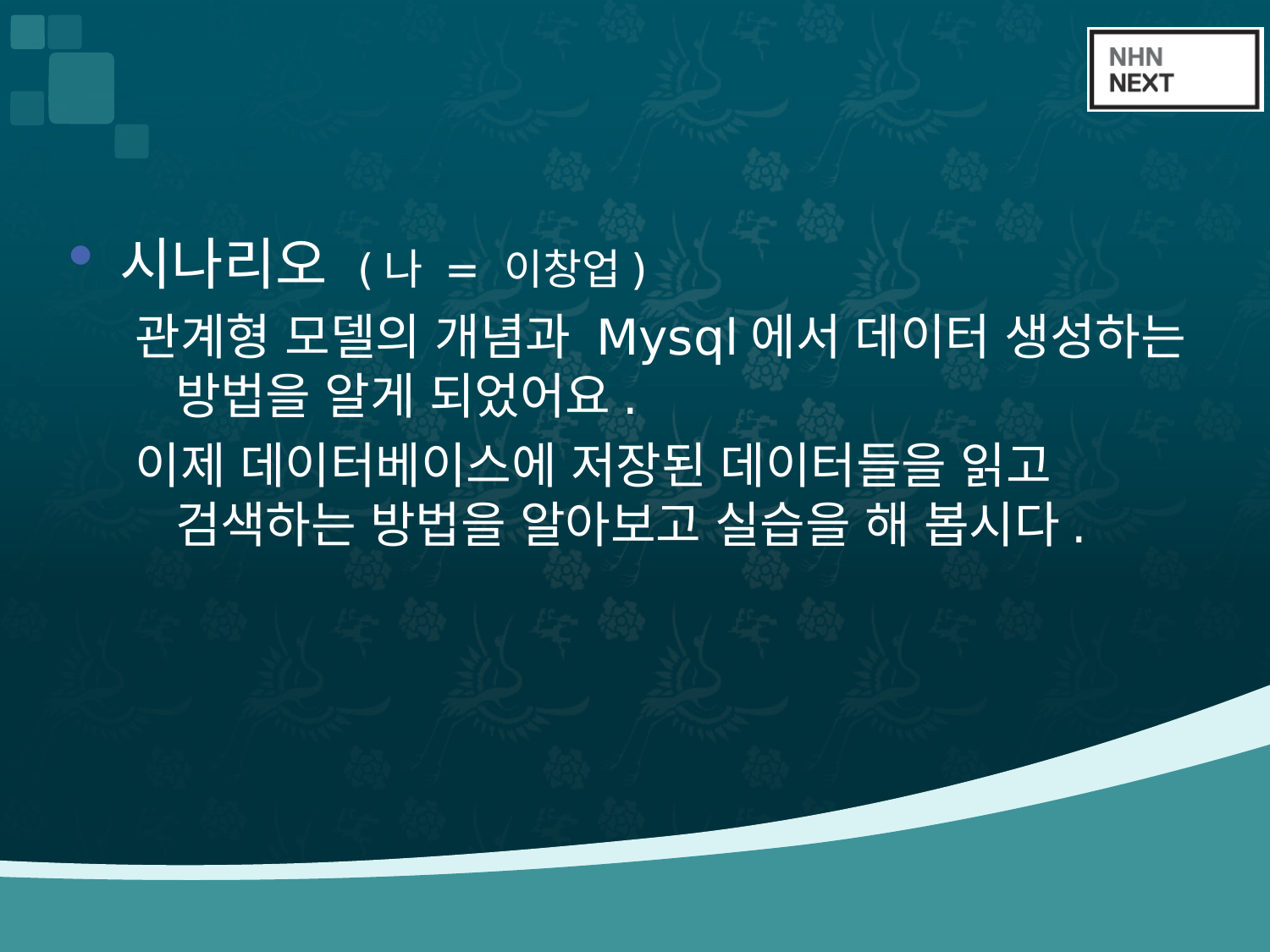

#
시나리오 (나 = 이창업)
관계형 모델의 개념과 Mysql에서 데이터 생성하는 방법을 알게 되었어요.
이제 데이터베이스에 저장된 데이터들을 읽고 검색하는 방법을 알아보고 실습을 해 봅시다.